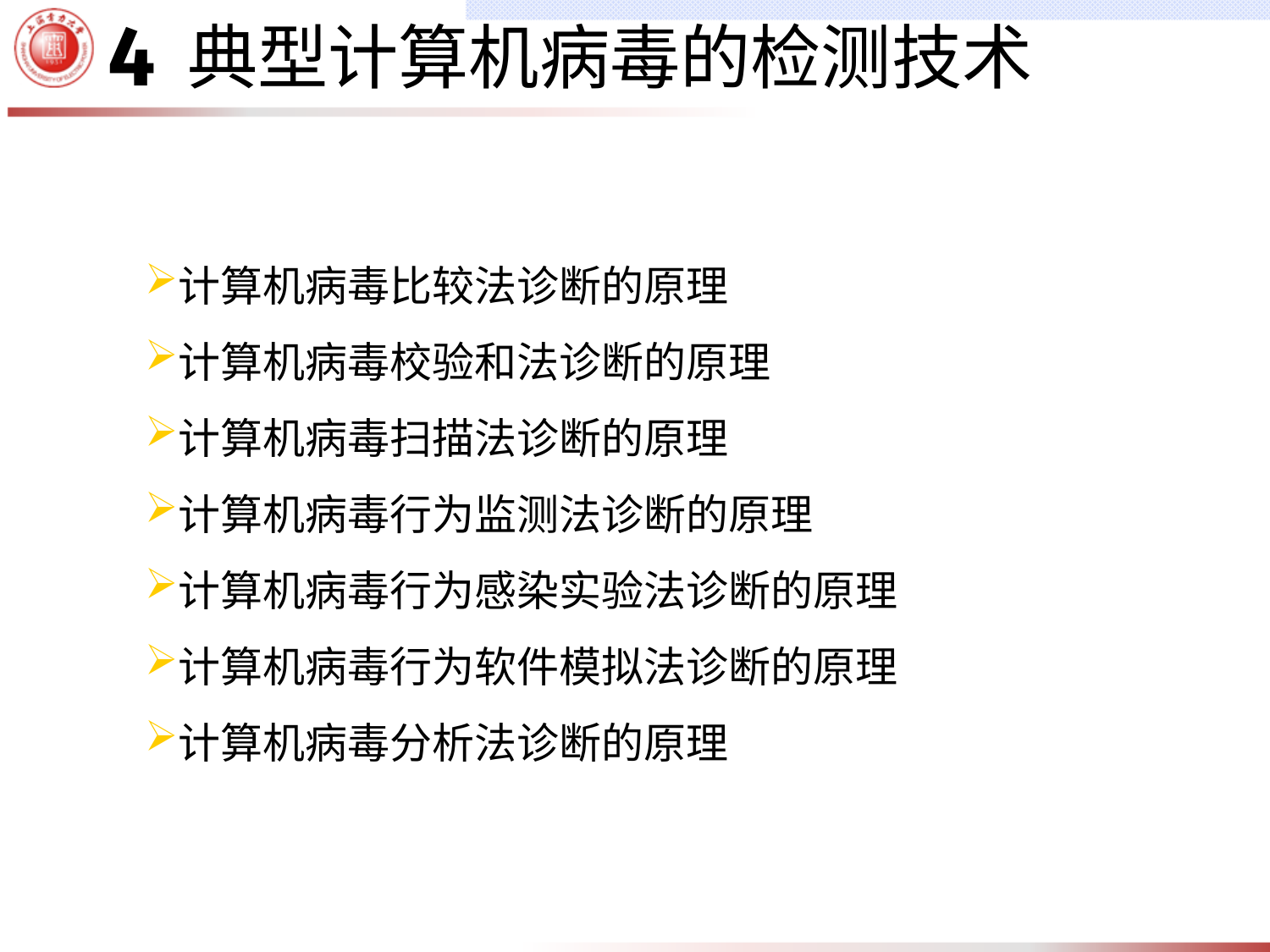

4
典型计算机病毒的检测技术
计算机病毒比较法诊断的原理
计算机病毒校验和法诊断的原理
计算机病毒扫描法诊断的原理
计算机病毒行为监测法诊断的原理
计算机病毒行为感染实验法诊断的原理
计算机病毒行为软件模拟法诊断的原理
计算机病毒分析法诊断的原理